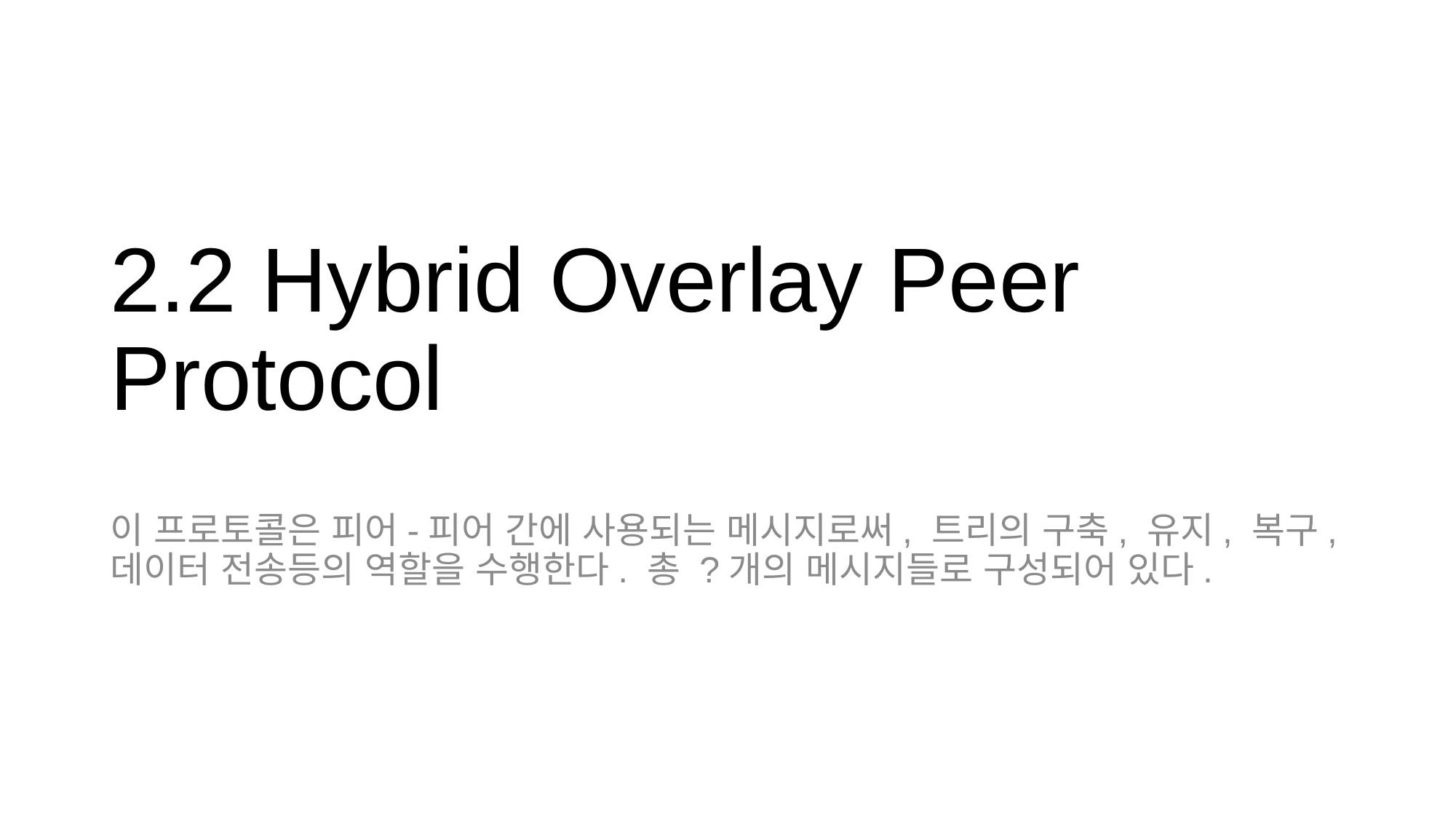

# 2.2 Hybrid Overlay Peer Protocol
이 프로토콜은 피어-피어 간에 사용되는 메시지로써, 트리의 구축, 유지, 복구, 데이터 전송등의 역할을 수행한다. 총 ?개의 메시지들로 구성되어 있다.